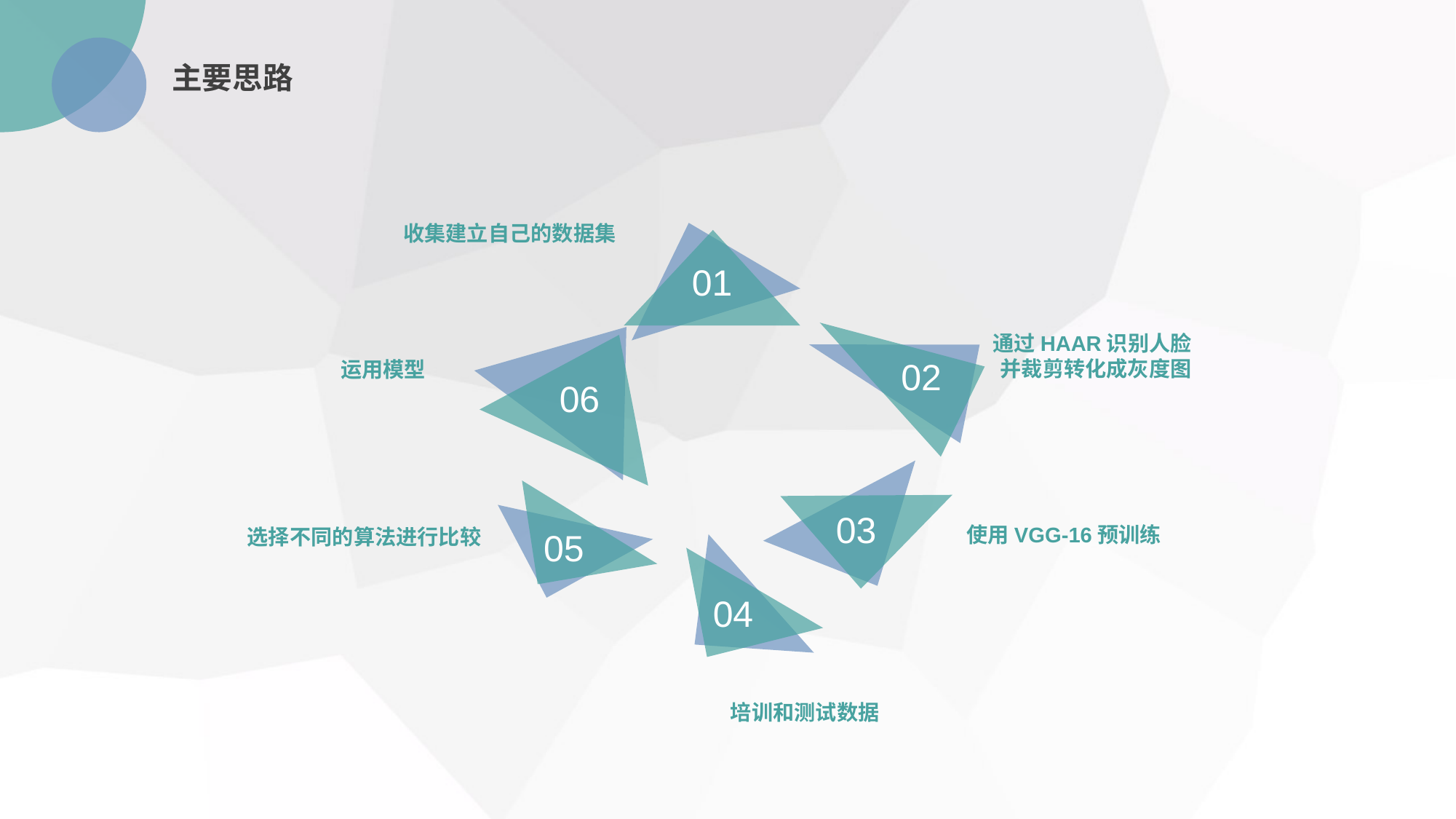

主要思路
收集建立自己的数据集

01

通过HAAR识别人脸
并裁剪转化成灰度图

02
运用模型
06

03
使用VGG-16预训练
选择不同的算法进行比较
05

04
培训和测试数据